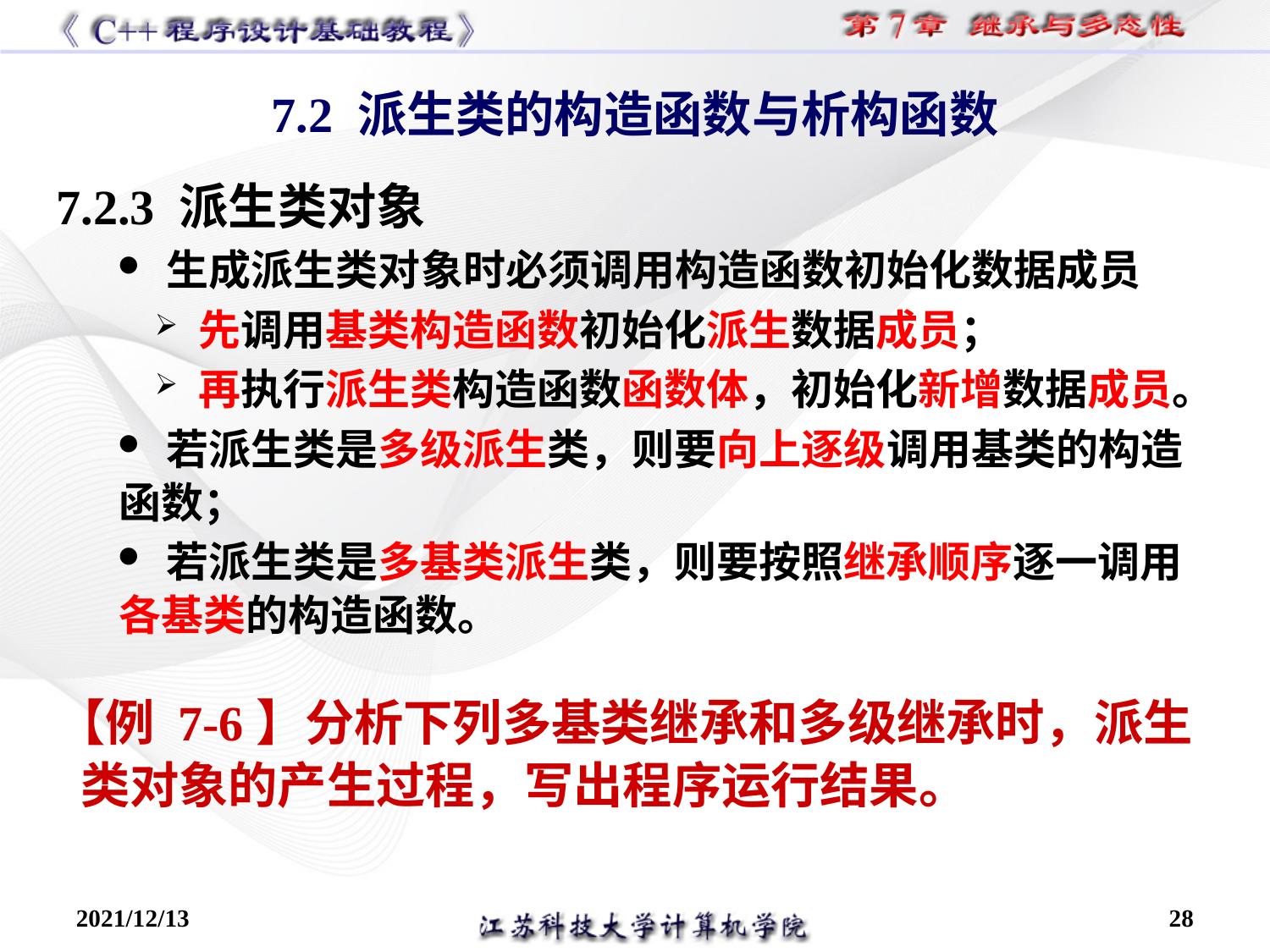

7.2 派生类的构造函数与析构函数
7.2.3 派生类对象
 生成派生类对象时必须调用构造函数初始化数据成员
 先调用基类构造函数初始化派生数据成员；
 再执行派生类构造函数函数体，初始化新增数据成员。
 若派生类是多级派生类，则要向上逐级调用基类的构造函数；
 若派生类是多基类派生类，则要按照继承顺序逐一调用各基类的构造函数。
【例 7-6】分析下列多基类继承和多级继承时，派生类对象的产生过程，写出程序运行结果。